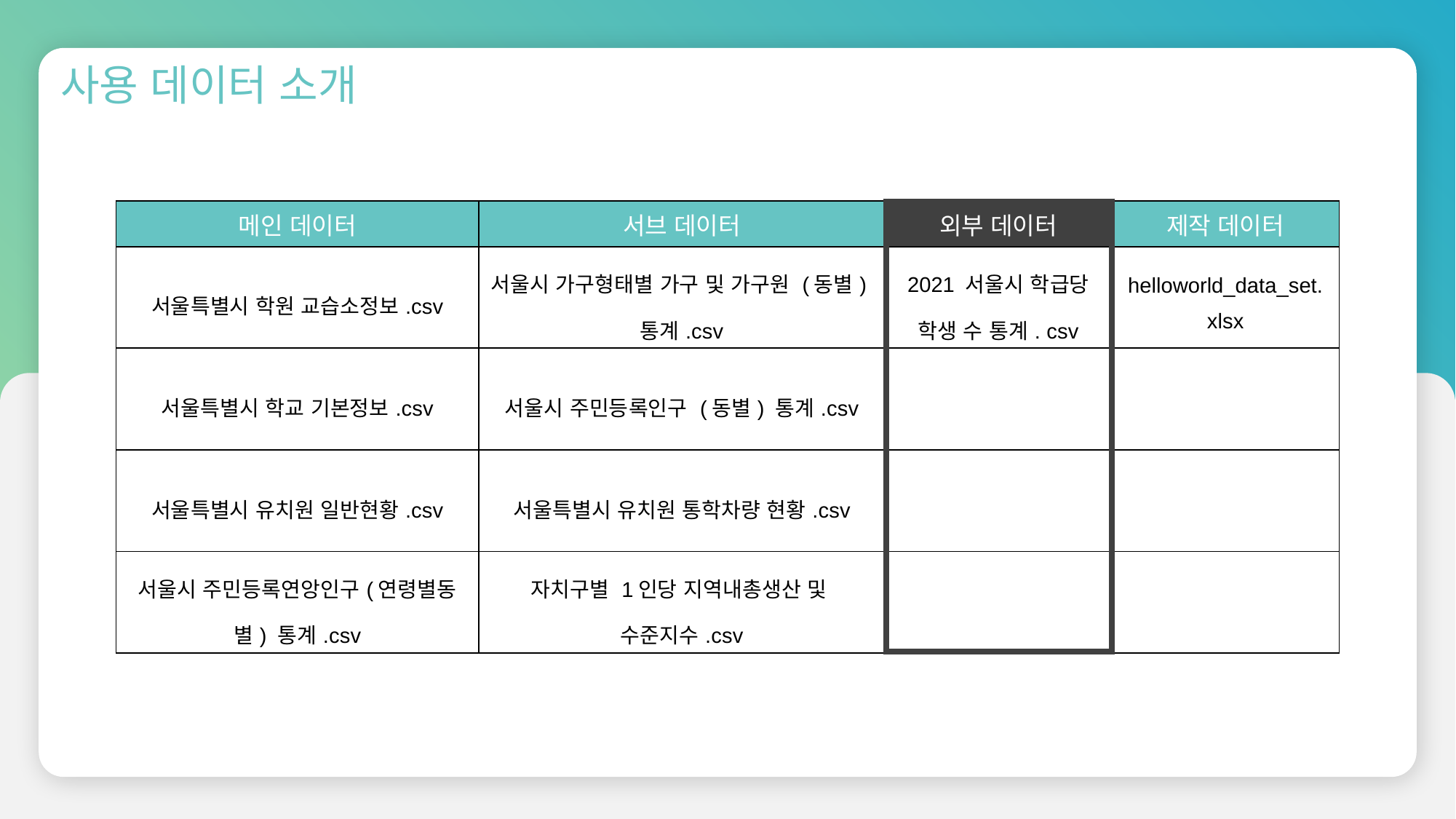

사용 데이터 소개
| 메인 데이터 | 서브 데이터 | 외부 데이터 | 제작 데이터 |
| --- | --- | --- | --- |
| 서울특별시 학원 교습소정보.csv | 서울시 가구형태별 가구 및 가구원 (동별) 통계.csv | 2021 서울시 학급당 학생 수 통계. csv | helloworld\_data\_set.xlsx |
| 서울특별시 학교 기본정보.csv | 서울시 주민등록인구 (동별) 통계.csv |  |  |
| 서울특별시 유치원 일반현황.csv | 서울특별시 유치원 통학차량 현황.csv |  |  |
| 서울시 주민등록연앙인구(연령별동별) 통계.csv | 자치구별 1인당 지역내총생산 및 수준지수.csv |  |  |
|  |
| --- |